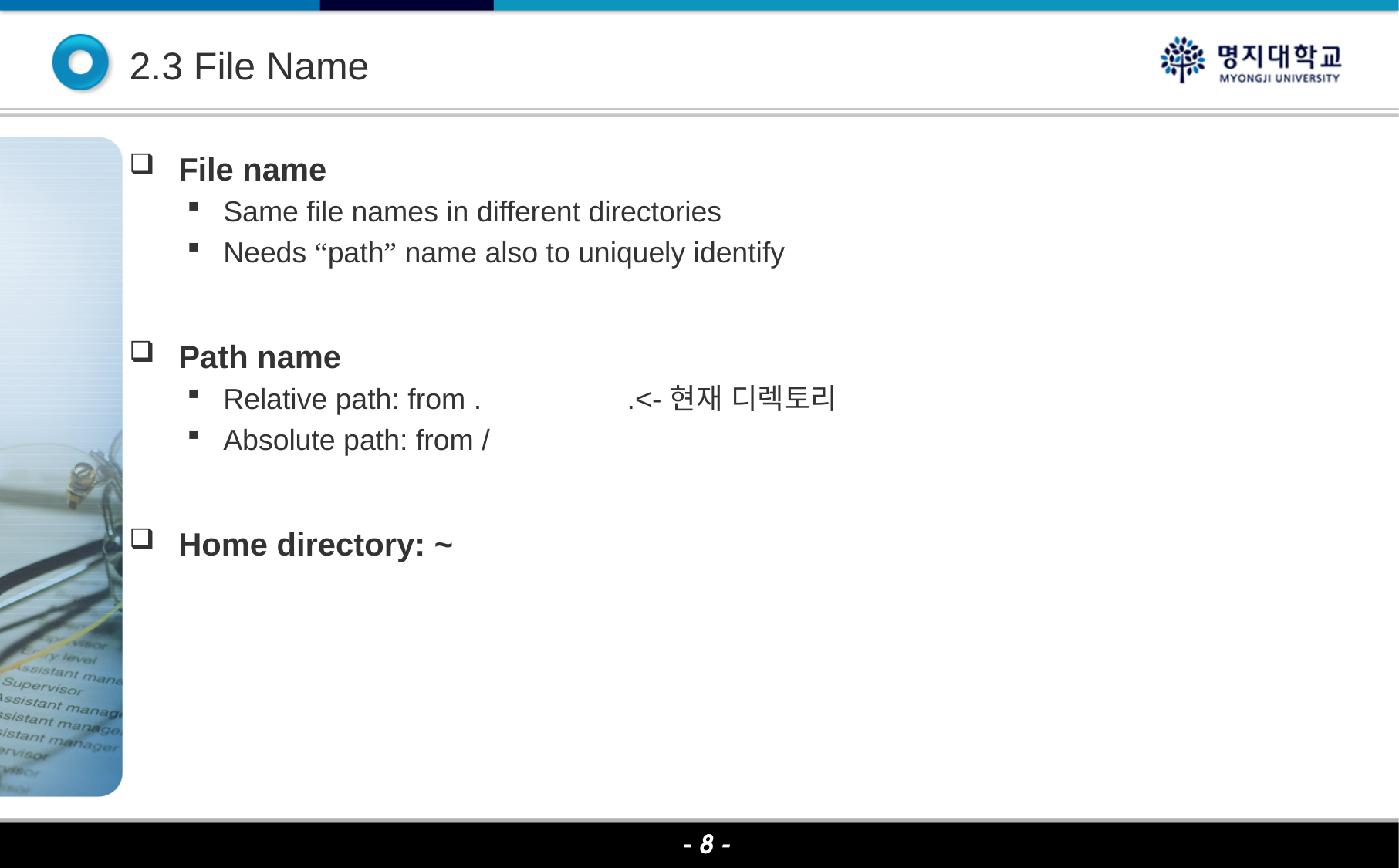

2.3 File Name
File name
Same file names in different directories
Needs “path” name also to uniquely identify

Path name
Relative path: from .                  .<-현재 디렉토리
Absolute path: from /

Home directory: ~
- 8 -